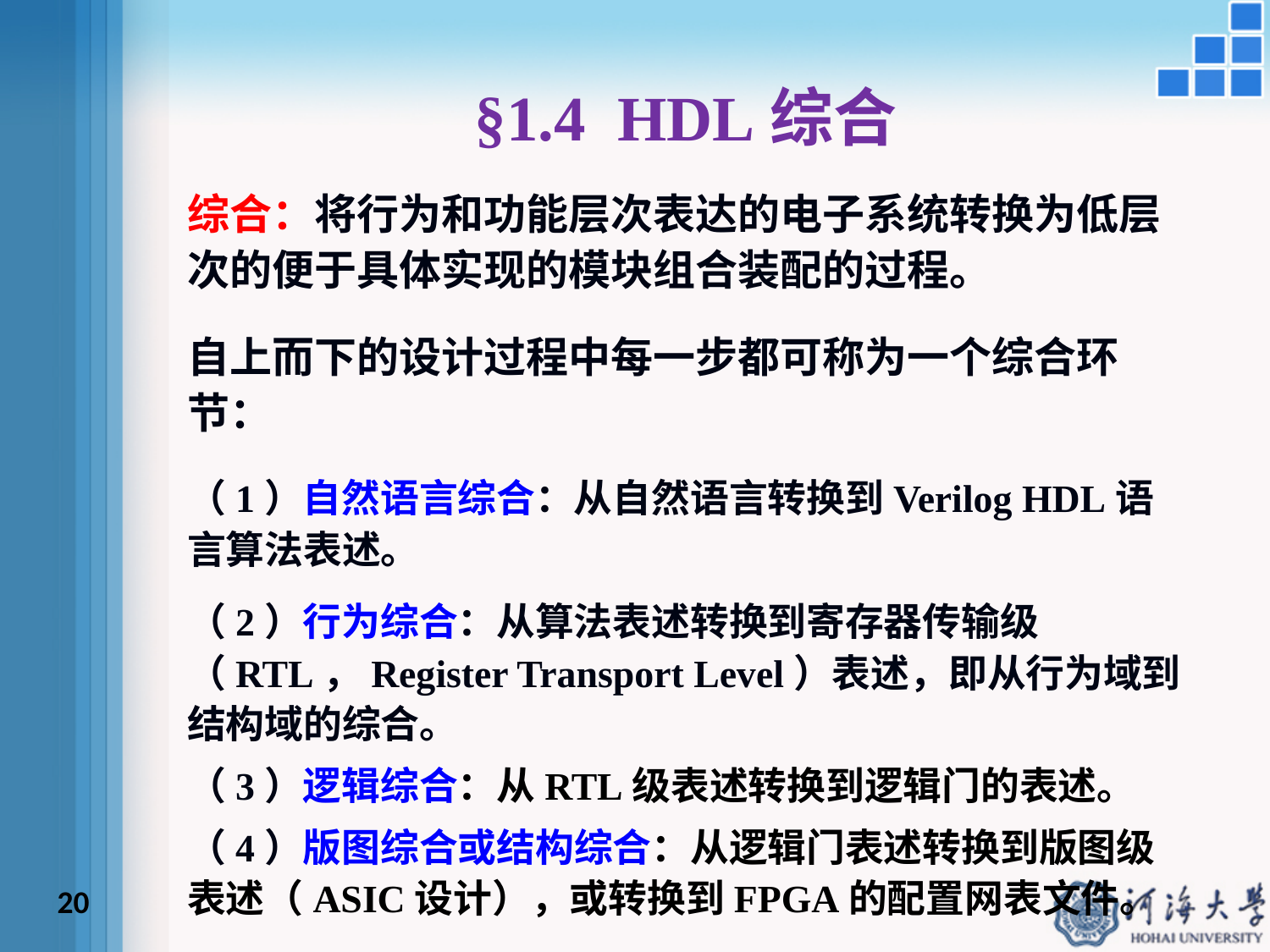

# §1.4  HDL综合
综合：将行为和功能层次表达的电子系统转换为低层次的便于具体实现的模块组合装配的过程。
自上而下的设计过程中每一步都可称为一个综合环节：
（1）自然语言综合：从自然语言转换到Verilog HDL语言算法表述。
（2）行为综合：从算法表述转换到寄存器传输级（RTL，Register Transport Level）表述，即从行为域到结构域的综合。
（3）逻辑综合：从RTL级表述转换到逻辑门的表述。
（4）版图综合或结构综合：从逻辑门表述转换到版图级表述（ASIC设计），或转换到FPGA的配置网表文件。
20